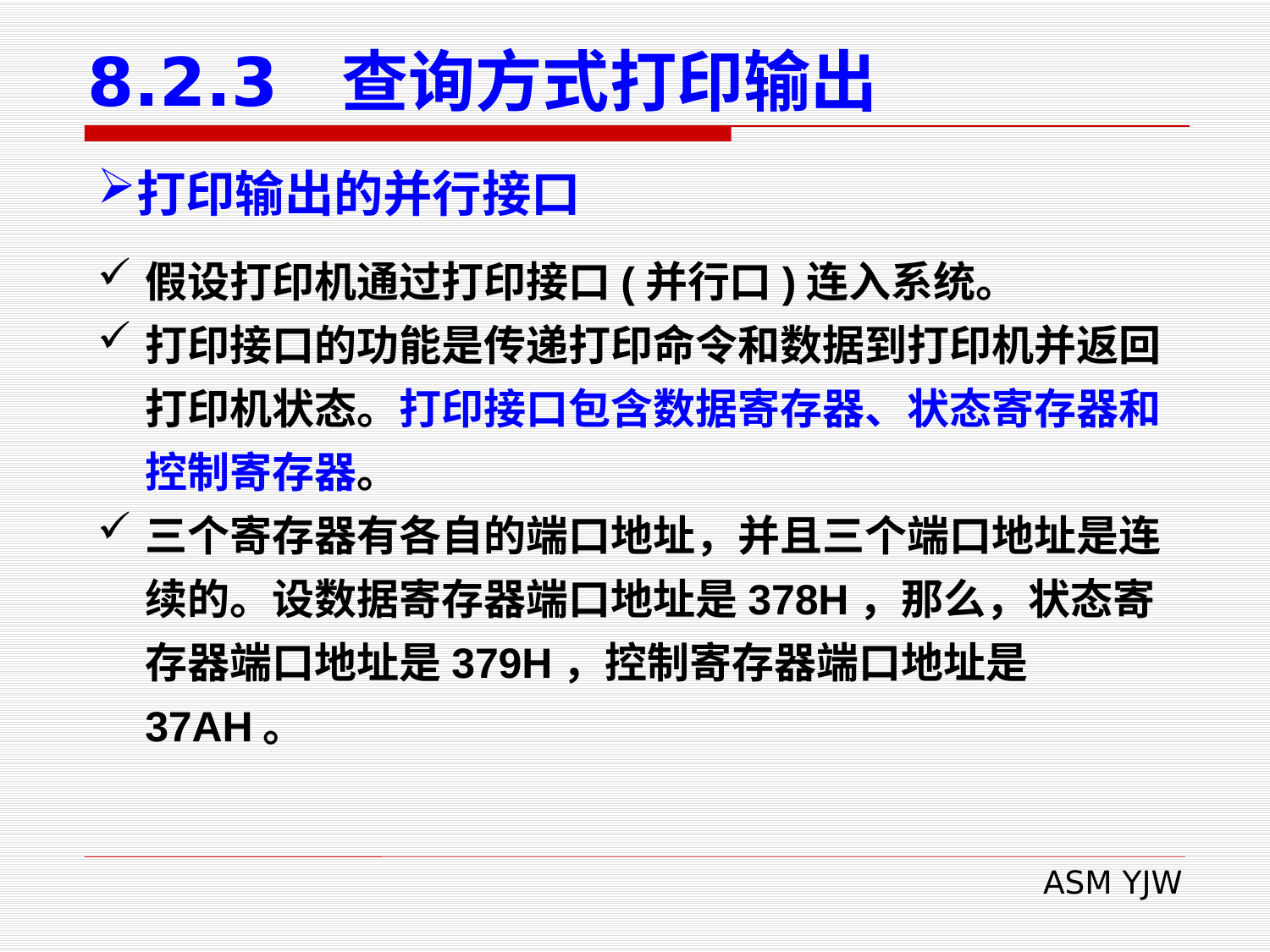

# 8.2.3  查询方式打印输出
打印输出的并行接口
假设打印机通过打印接口(并行口)连入系统。
打印接口的功能是传递打印命令和数据到打印机并返回打印机状态。打印接口包含数据寄存器、状态寄存器和控制寄存器。
三个寄存器有各自的端口地址，并且三个端口地址是连续的。设数据寄存器端口地址是378H，那么，状态寄存器端口地址是379H，控制寄存器端口地址是37AH。